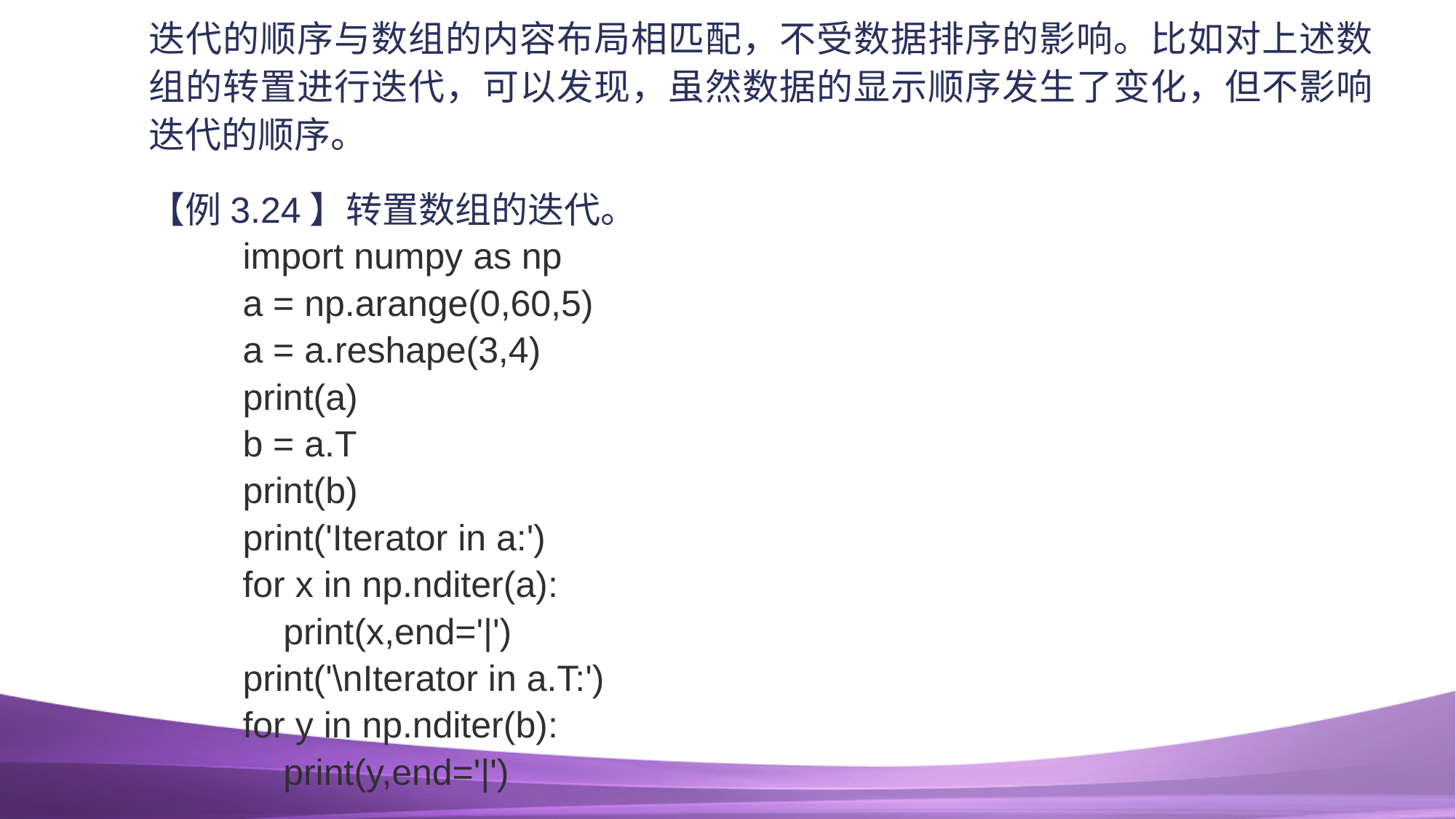

迭代的顺序与数组的内容布局相匹配，不受数据排序的影响。比如对上述数组的转置进行迭代，可以发现，虽然数据的显示顺序发生了变化，但不影响迭代的顺序。
【例3.24】转置数组的迭代。
import numpy as np
a = np.arange(0,60,5)
a = a.reshape(3,4)
print(a)
b = a.T
print(b)
print('Iterator in a:')
for x in np.nditer(a):
    print(x,end='|')
print('\nIterator in a.T:')
for y in np.nditer(b):
    print(y,end='|')